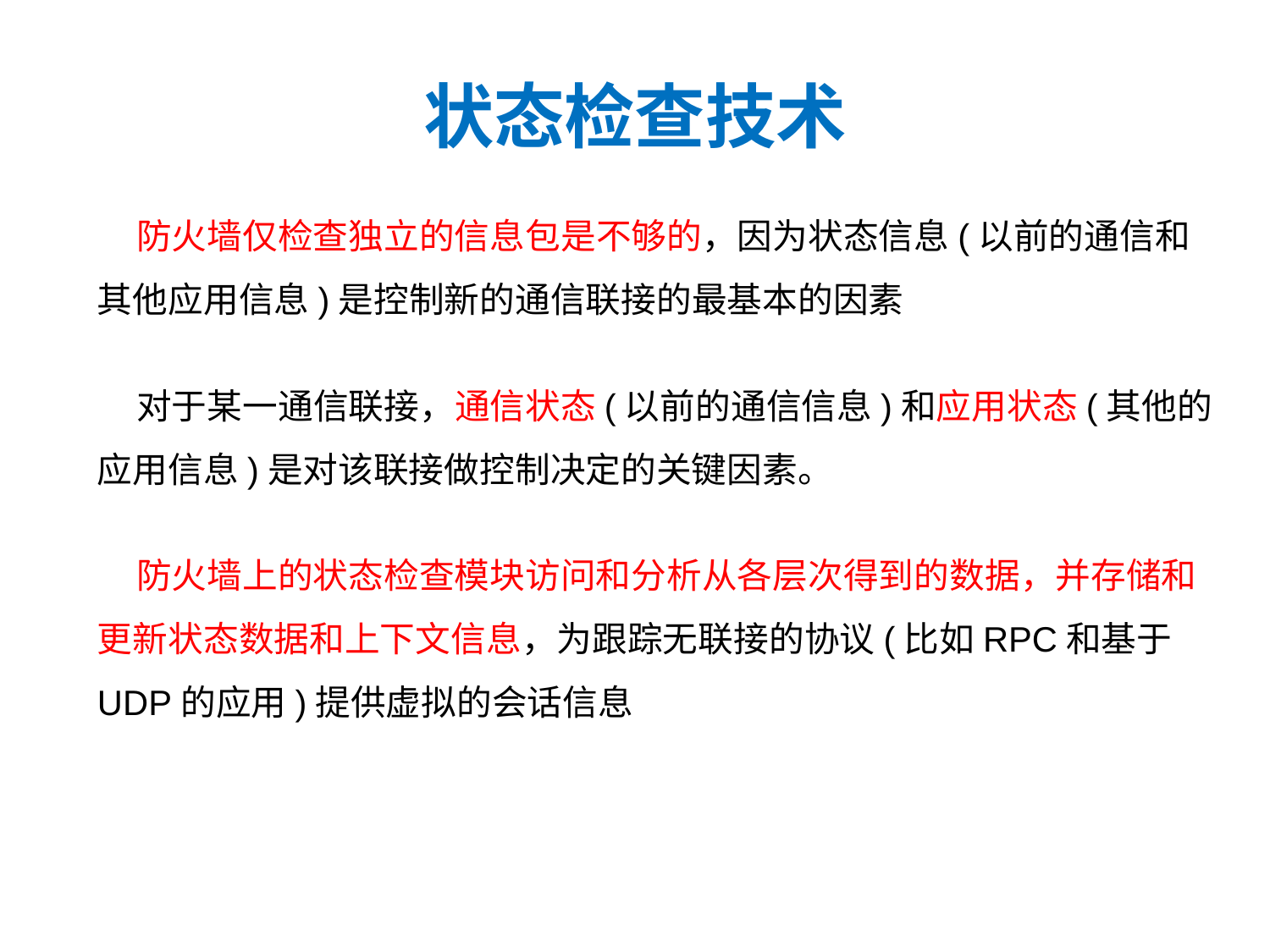

# 状态检查技术
          防火墙仅检查独立的信息包是不够的，因为状态信息(以前的通信和其他应用信息)是控制新的通信联接的最基本的因素
          对于某一通信联接，通信状态(以前的通信信息)和应用状态(其他的应用信息)是对该联接做控制决定的关键因素。
          防火墙上的状态检查模块访问和分析从各层次得到的数据，并存储和更新状态数据和上下文信息，为跟踪无联接的协议(比如RPC和基于UDP的应用)提供虚拟的会话信息